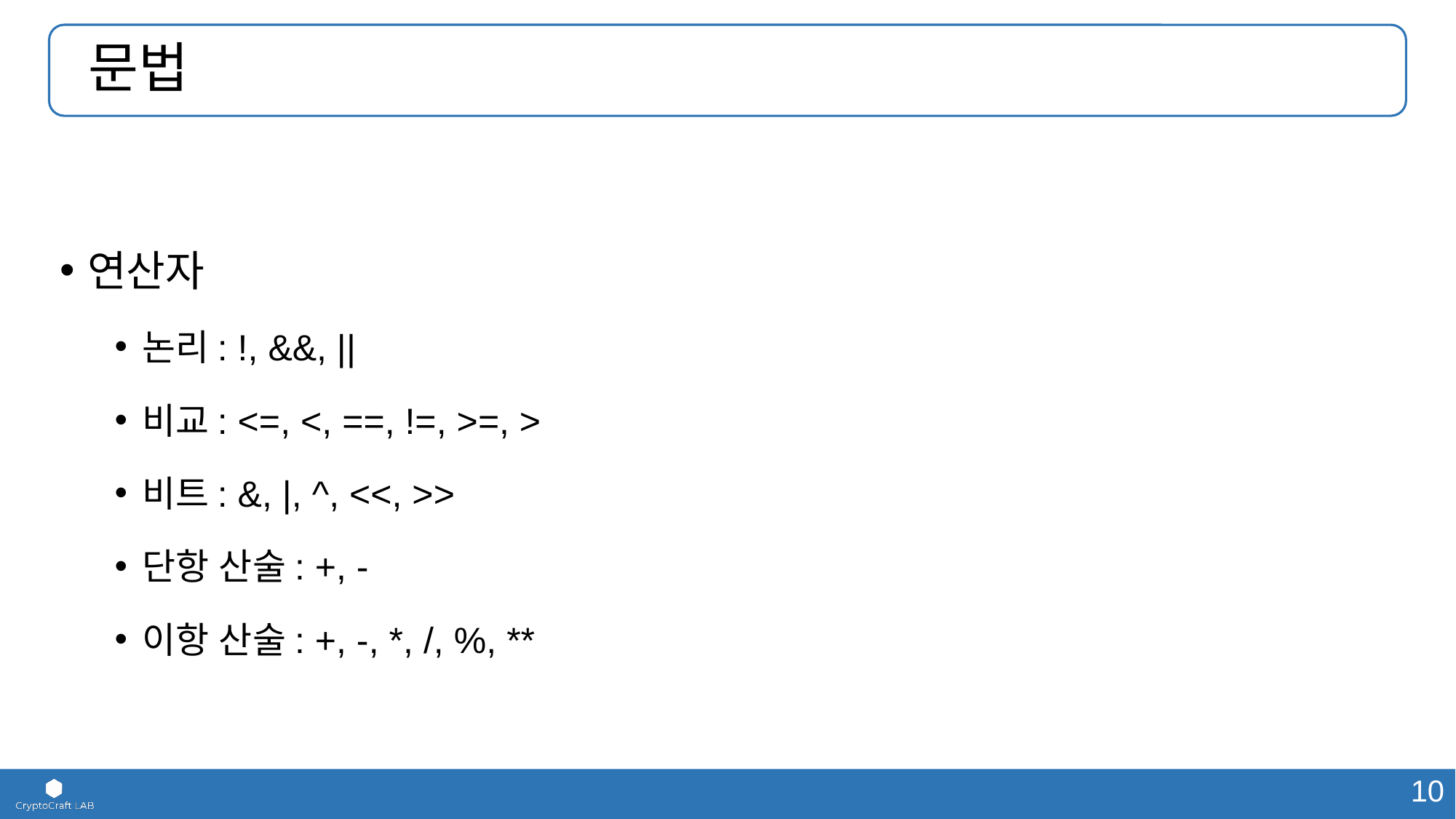

# 문법
연산자
논리: !, &&, ||
비교: <=, <, ==, !=, >=, >
비트: &, |, ^, <<, >>
단항 산술: +, -
이항 산술: +, -, *, /, %, **